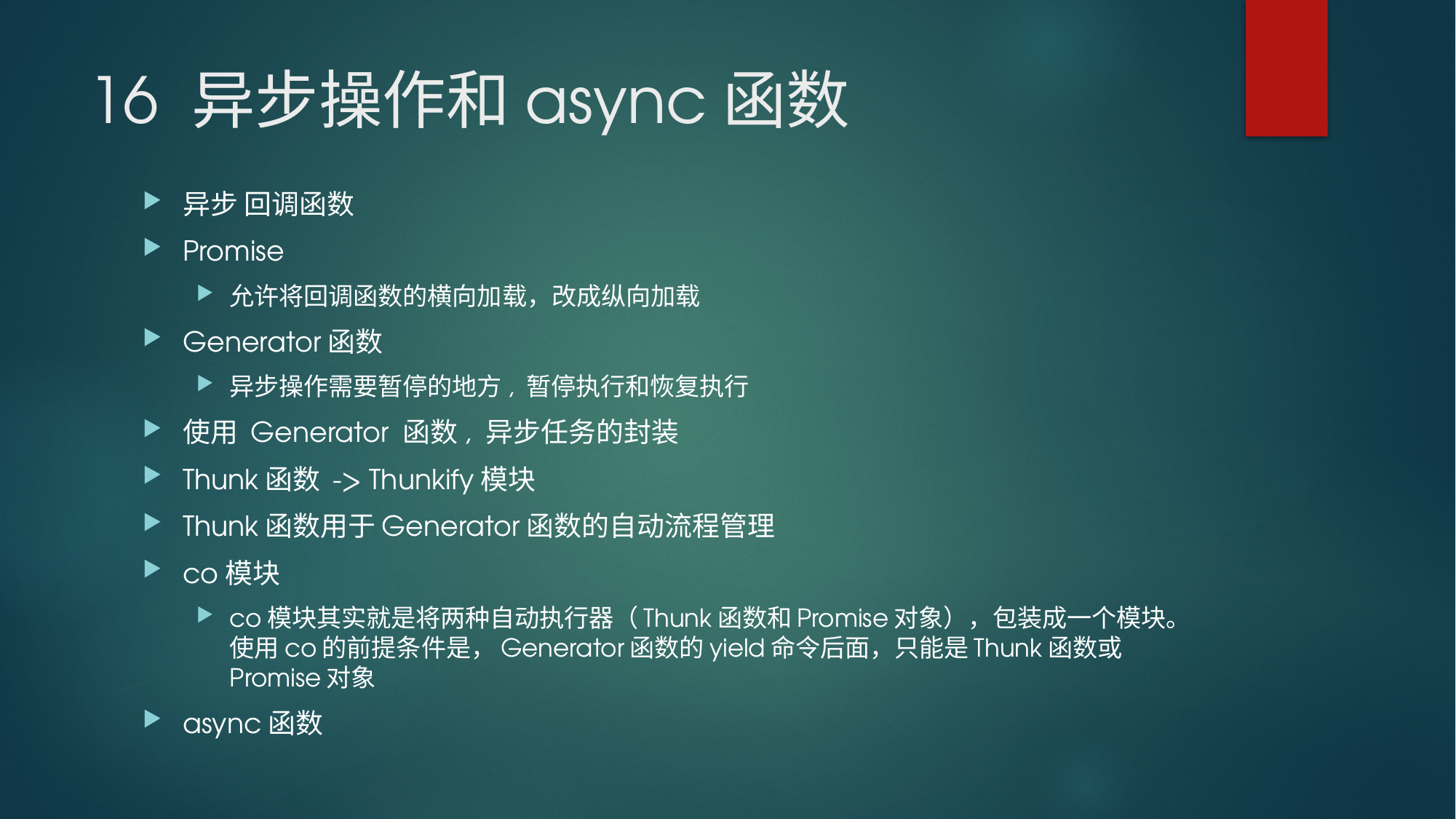

# 16 异步操作和async函数
异步 回调函数
Promise
允许将回调函数的横向加载，改成纵向加载
Generator函数
异步操作需要暂停的地方, 暂停执行和恢复执行
使用 Generator 函数, 异步任务的封装
Thunk函数 -> Thunkify模块
Thunk函数用于Generator函数的自动流程管理
co模块
co模块其实就是将两种自动执行器（Thunk函数和Promise对象），包装成一个模块。使用co的前提条件是，Generator函数的yield命令后面，只能是Thunk函数或Promise对象
async函数